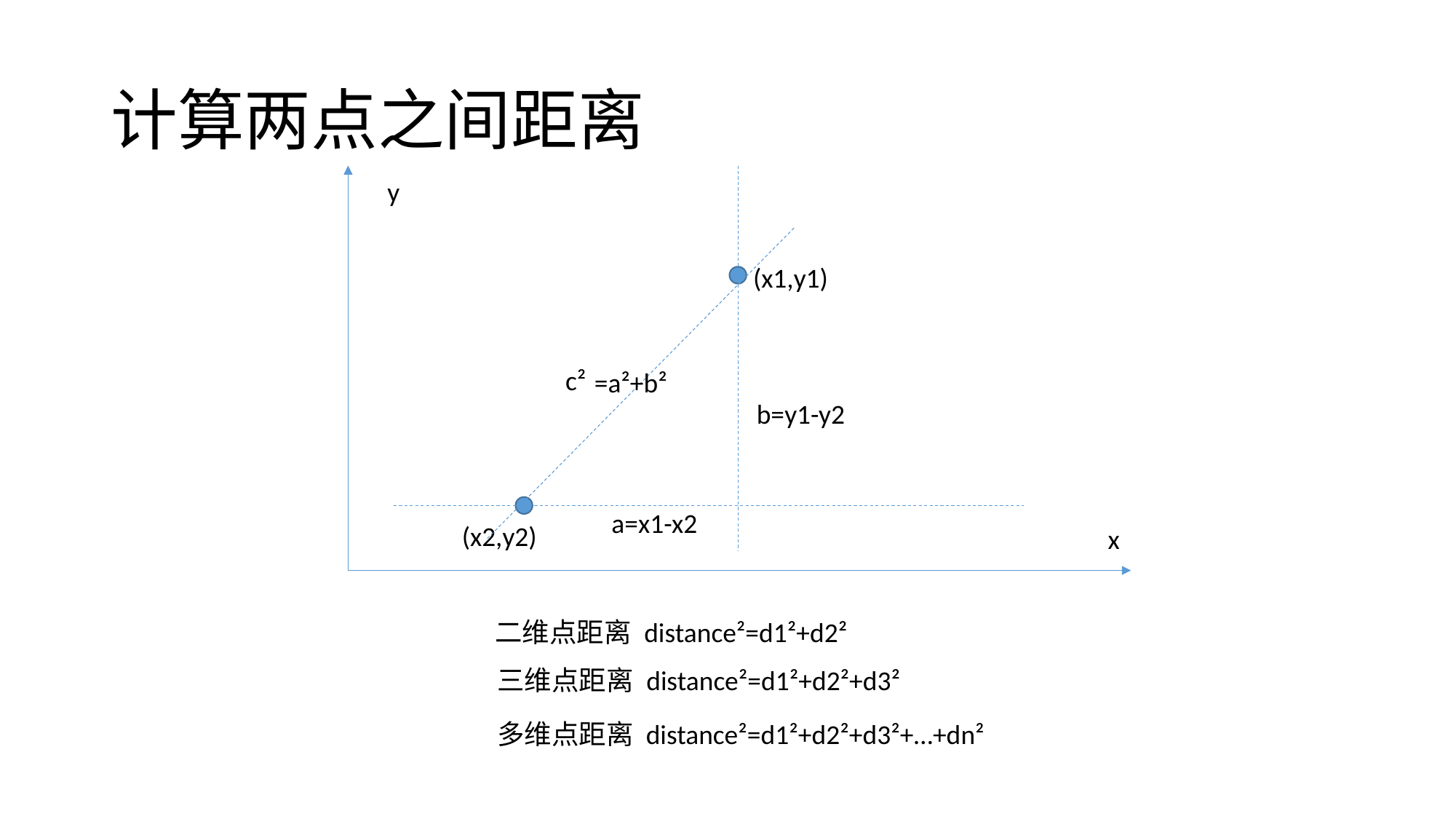

# 计算两点之间距离
y
(x1,y1)

c²
=a²+b²
b=y1-y2

a=x1-x2
(x2,y2)
x
二维点距离 distance²=d1²+d2²
三维点距离 distance²=d1²+d2²+d3²
多维点距离 distance²=d1²+d2²+d3²+…+dn²